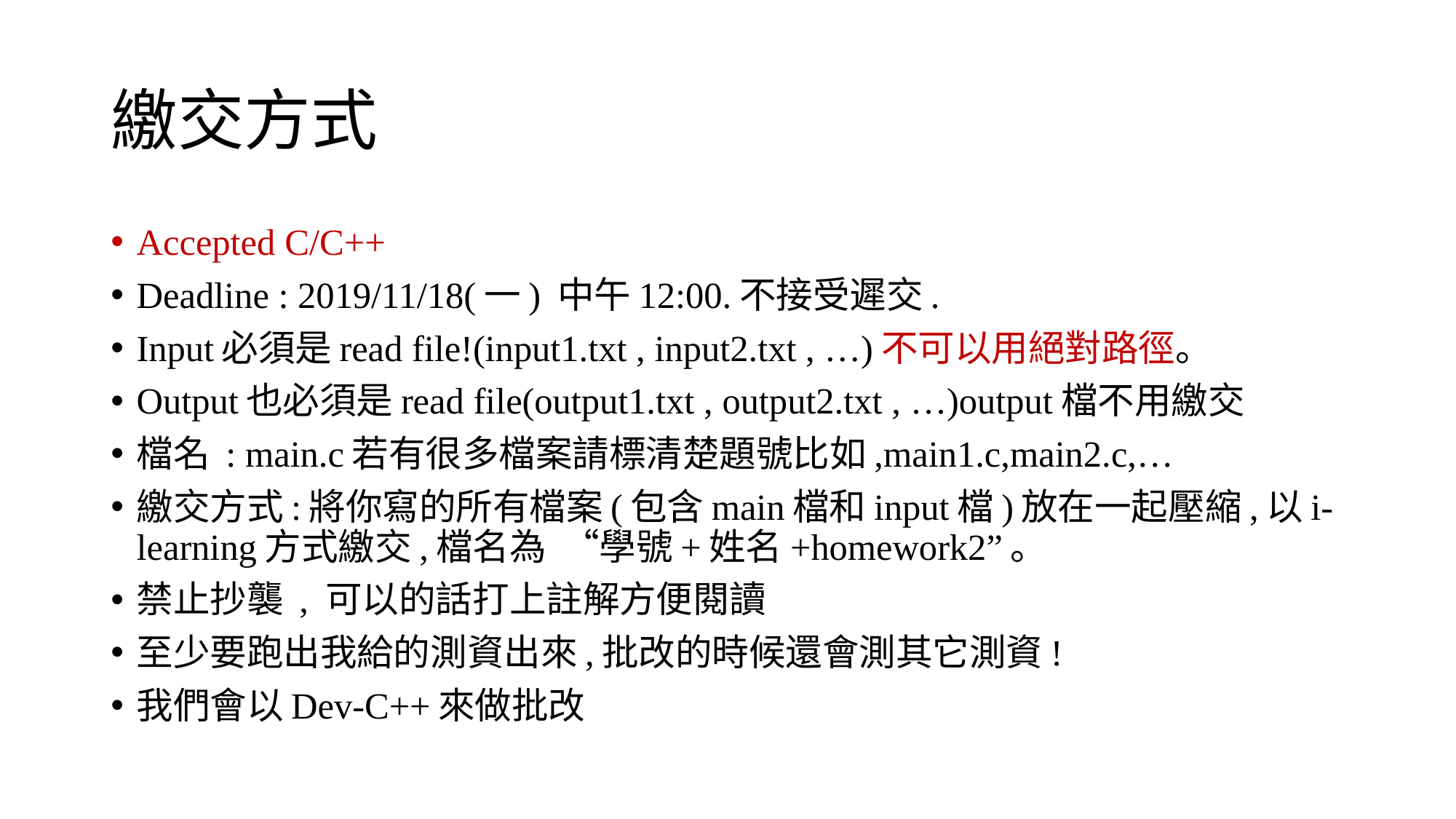

# 繳交方式
Accepted C/C++
Deadline : 2019/11/18(一) 中午12:00.不接受遲交.
Input必須是read file!(input1.txt , input2.txt , …)不可以用絕對路徑。
Output也必須是read file(output1.txt , output2.txt , …)output檔不用繳交
檔名 : main.c若有很多檔案請標清楚題號比如,main1.c,main2.c,…
繳交方式:將你寫的所有檔案(包含main檔和input檔)放在一起壓縮,以i-learning方式繳交,檔名為  “學號+姓名+homework2”。
禁止抄襲 , 可以的話打上註解方便閱讀
至少要跑出我給的測資出來,批改的時候還會測其它測資!
我們會以Dev-C++來做批改